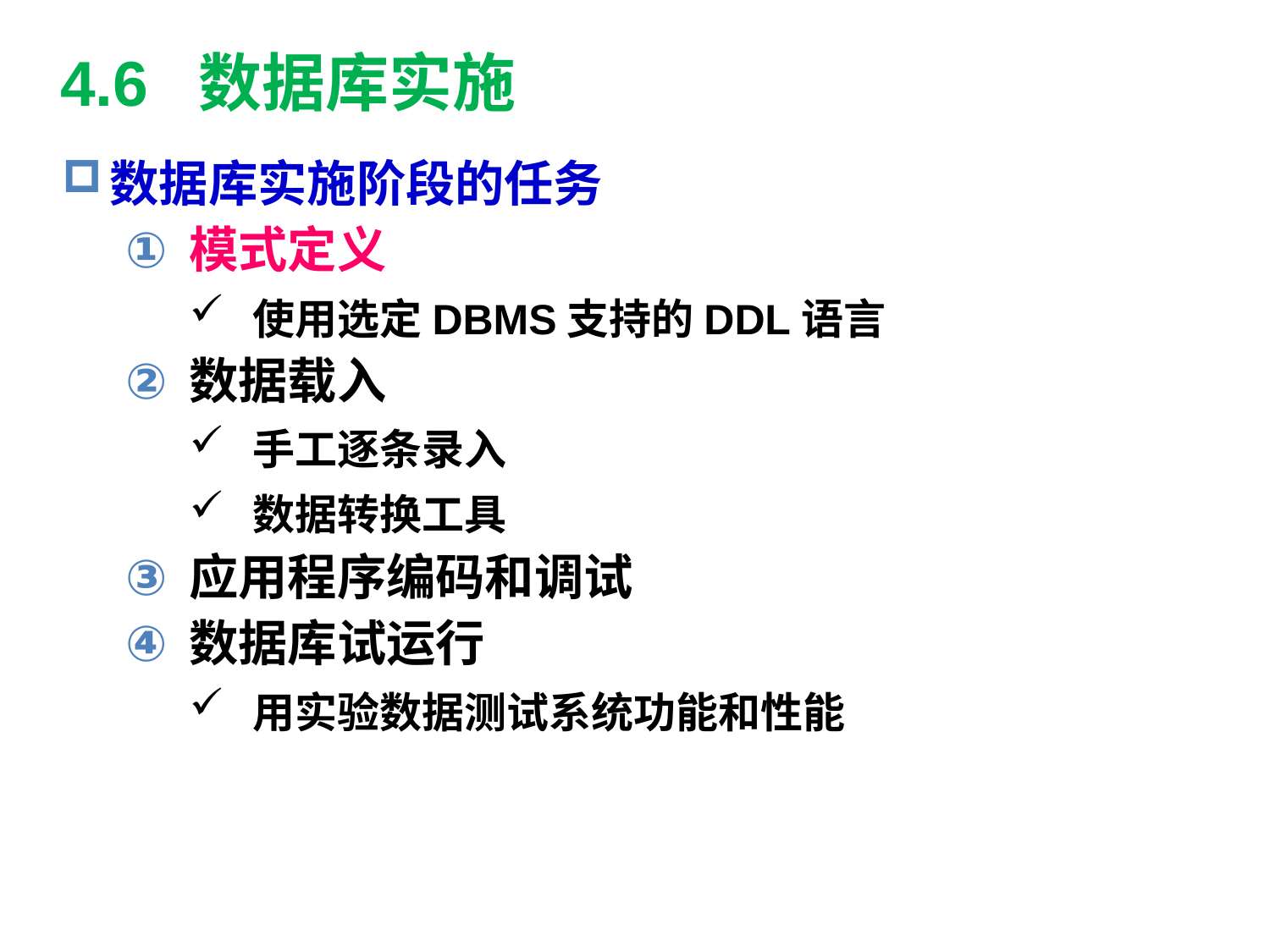

4.6  数据库实施
数据库实施阶段的任务
模式定义
使用选定DBMS支持的DDL语言
数据载入
手工逐条录入
数据转换工具
应用程序编码和调试
数据库试运行
用实验数据测试系统功能和性能